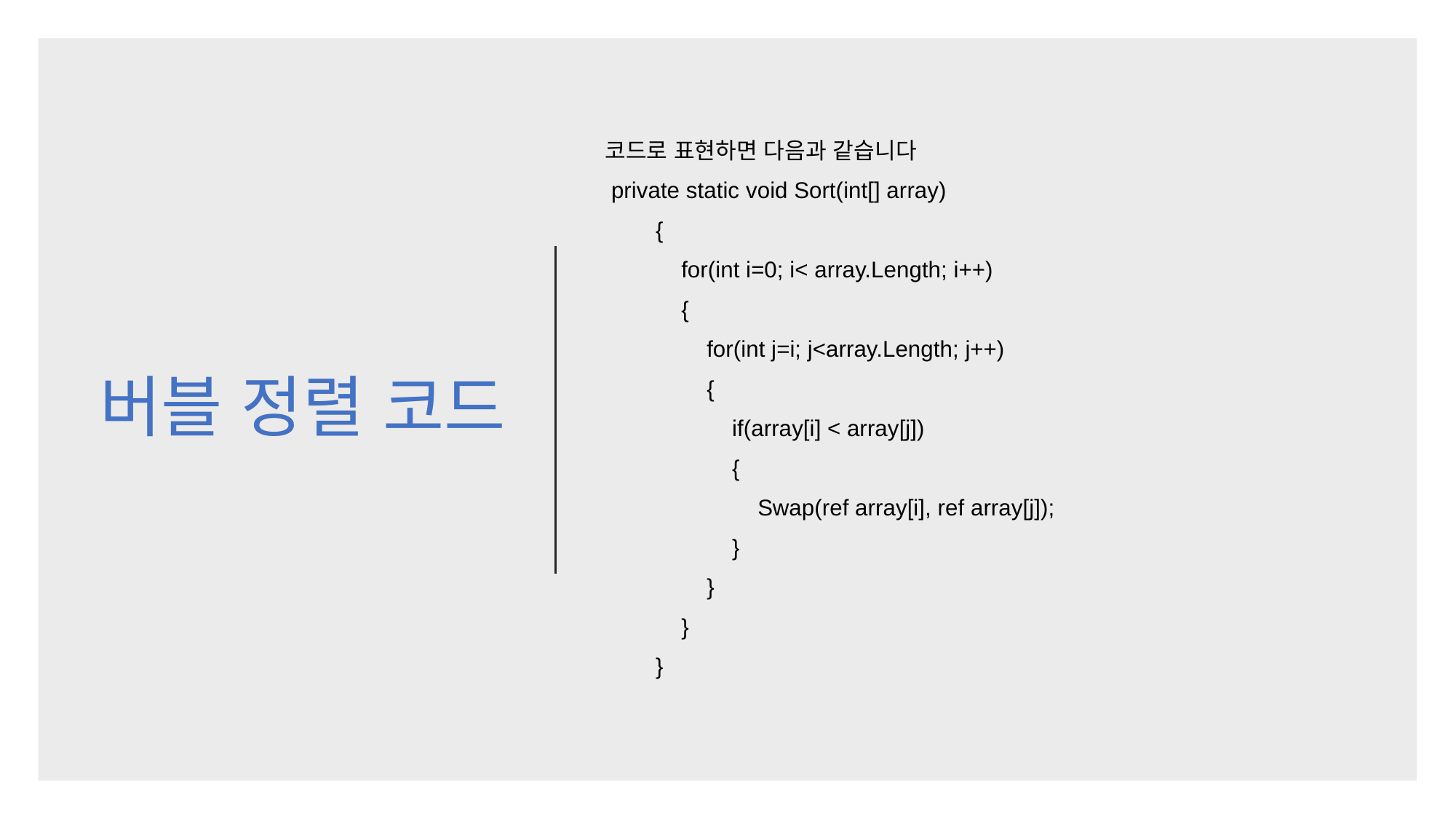

# 버블 정렬 코드
코드로 표현하면 다음과 같습니다
 private static void Sort(int[] array)
        {
            for(int i=0; i< array.Length; i++)
            {
                for(int j=i; j<array.Length; j++)
                {
                    if(array[i] < array[j])
                    {
                        Swap(ref array[i], ref array[j]);
                    }
                }
            }
        }